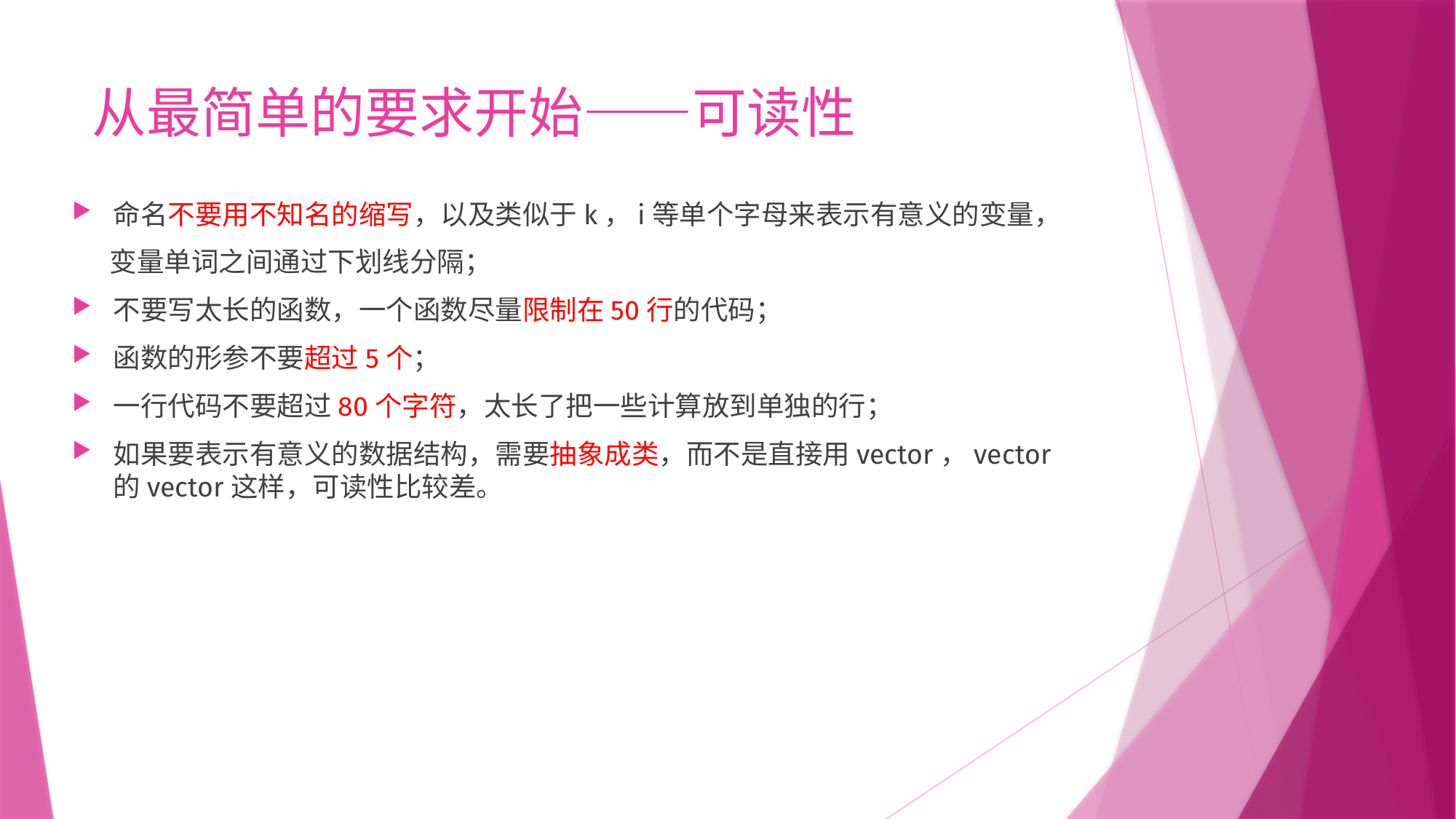

# 从最简单的要求开始——可读性
命名不要用不知名的缩写，以及类似于k，i等单个字母来表示有意义的变量，
     变量单词之间通过下划线分隔；
不要写太长的函数，一个函数尽量限制在50行的代码；
函数的形参不要超过5个；
一行代码不要超过80个字符，太长了把一些计算放到单独的行；
如果要表示有意义的数据结构，需要抽象成类，而不是直接用vector，vector的vector这样，可读性比较差。